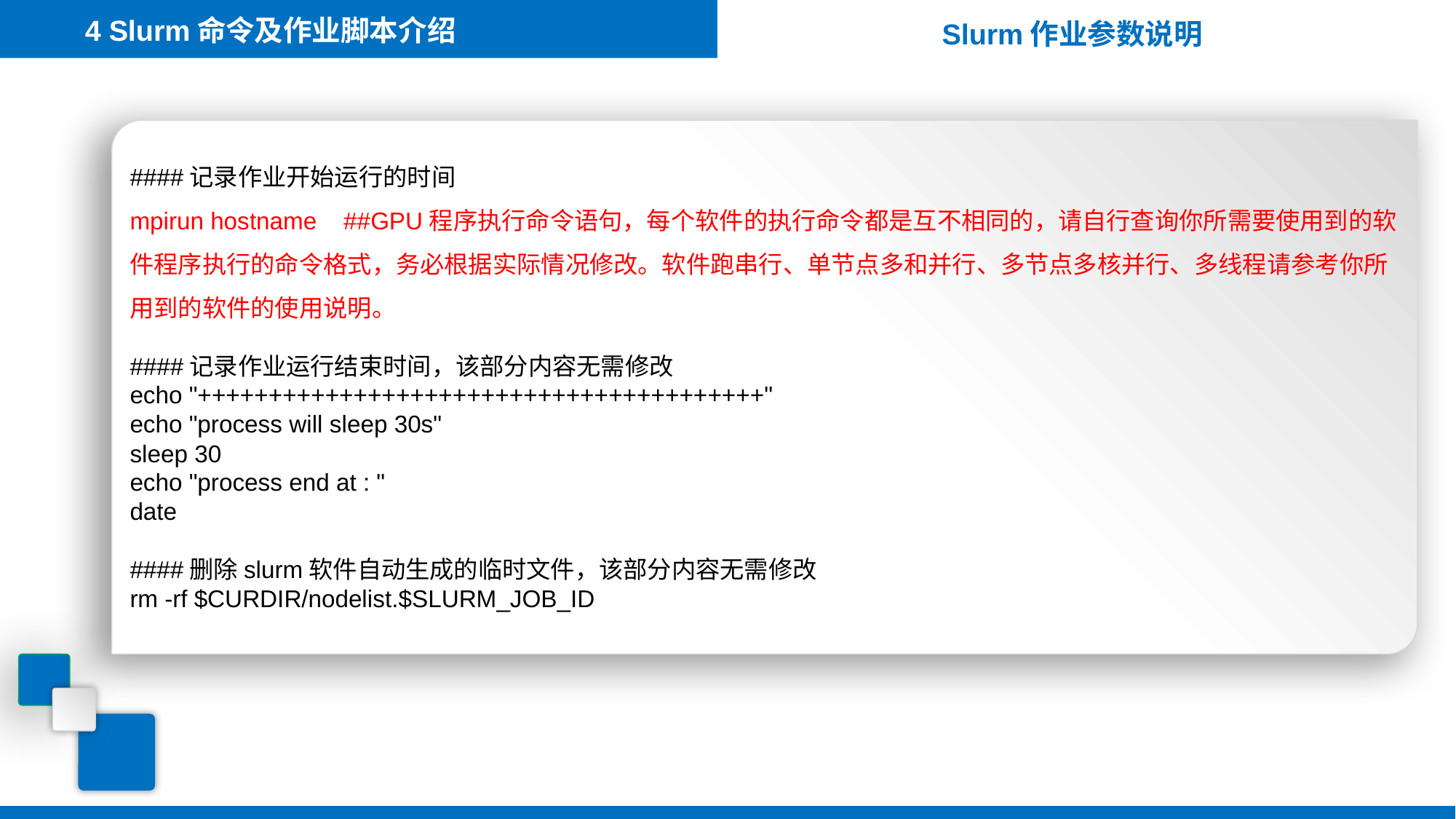

4 Slurm命令及作业脚本介绍

Slurm作业参数说明
####记录作业开始运行的时间
mpirun hostname    ##GPU程序执行命令语句，每个软件的执行命令都是互不相同的，请自行查询你所需要使用到的软件程序执行的命令格式，务必根据实际情况修改。软件跑串行、单节点多和并行、多节点多核并行、多线程请参考你所用到的软件的使用说明。

####记录作业运行结束时间，该部分内容无需修改
echo "++++++++++++++++++++++++++++++++++++++++"
echo "process will sleep 30s"
sleep 30
echo "process end at : "
date

####删除slurm软件自动生成的临时文件，该部分内容无需修改
rm -rf $CURDIR/nodelist.$SLURM_JOB_ID